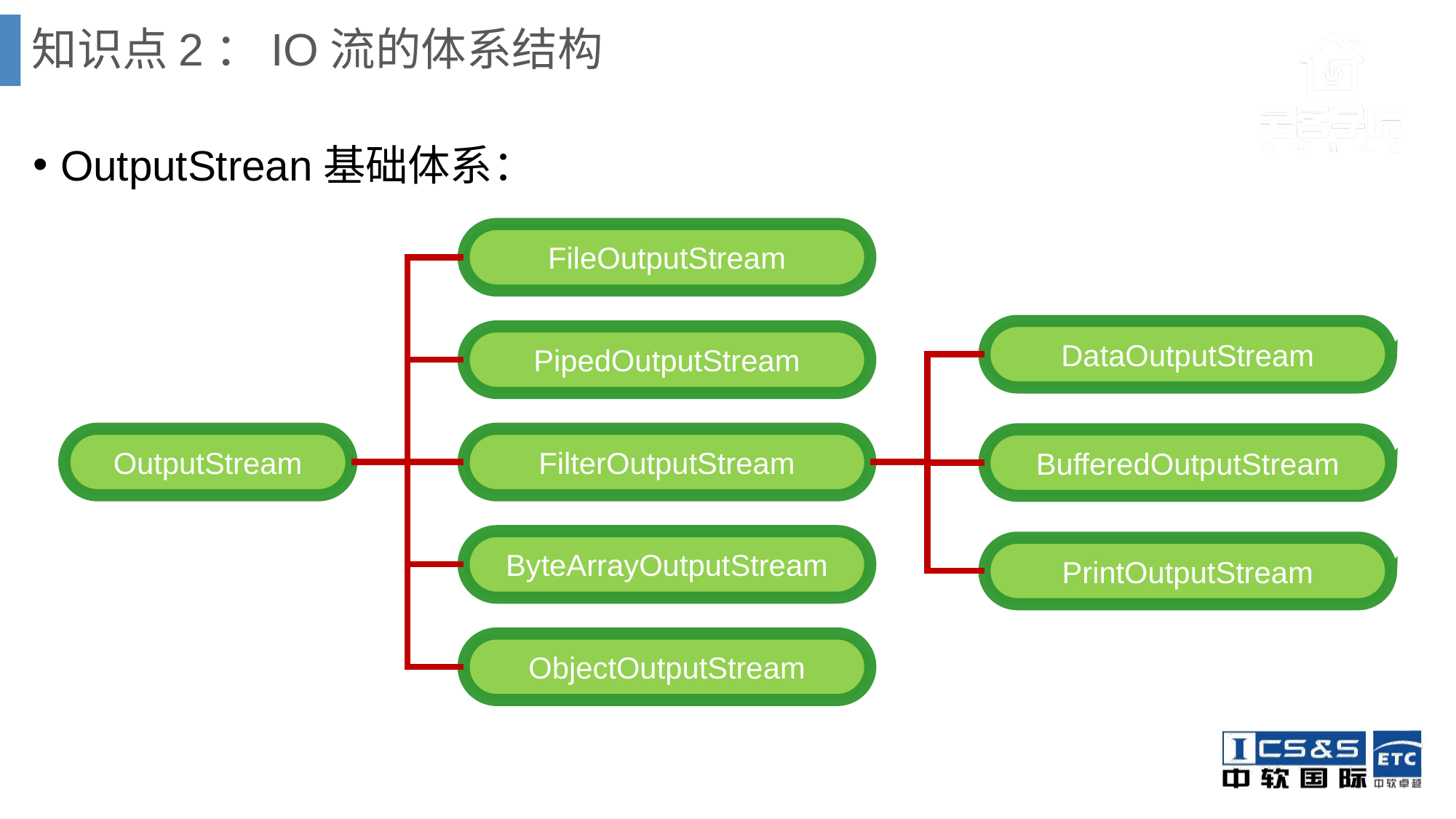

# 知识点2：IO流的体系结构
OutputStrean基础体系：
FileOutputStream
DataOutputStream
PipedOutputStream
OutputStream
FilterOutputStream
BufferedOutputStream
ByteArrayOutputStream
PrintOutputStream
ObjectOutputStream